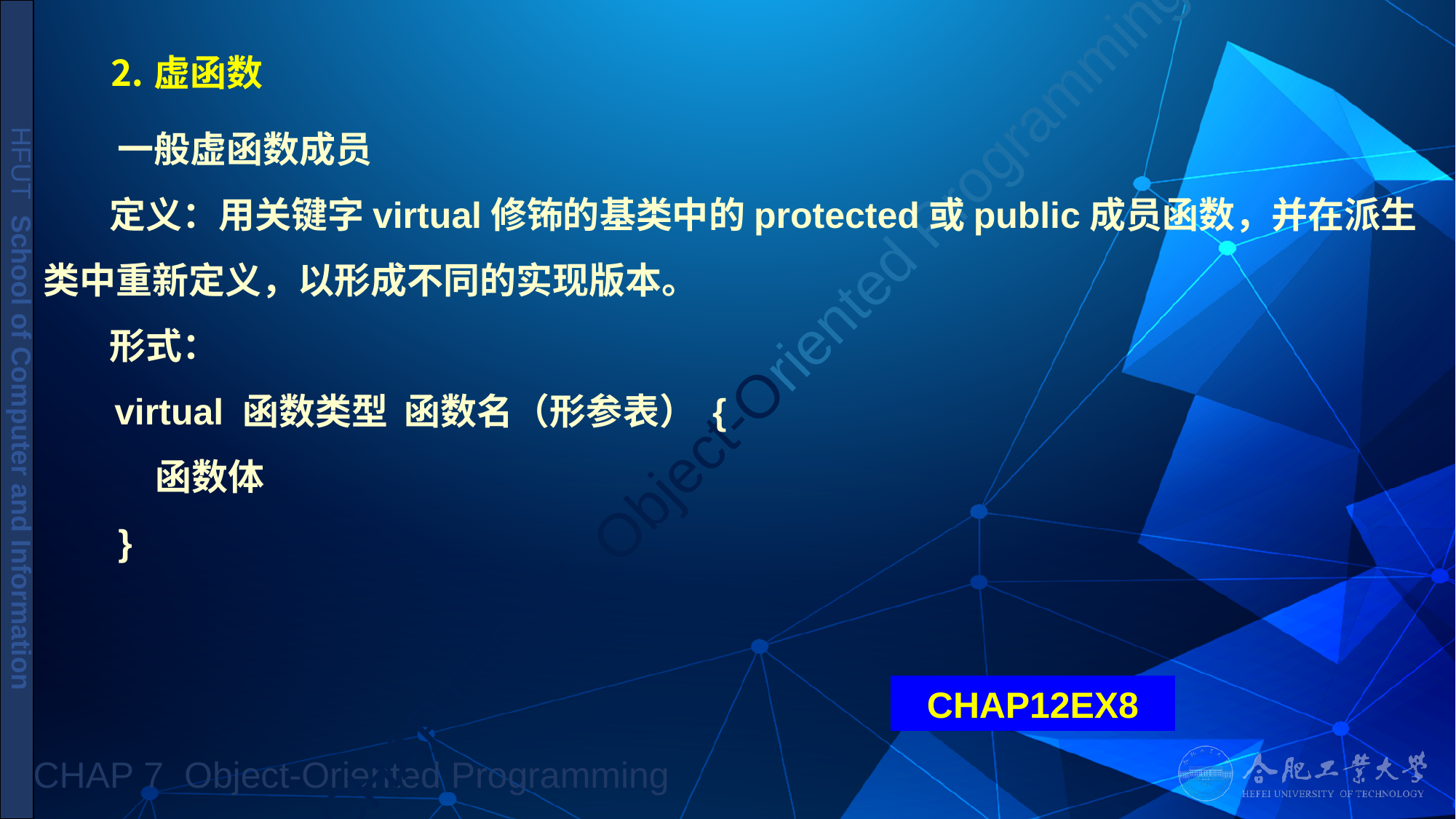

# ⒉虚函数
        一般虚函数成员
       定义：用关键字virtual修钸的基类中的protected或public成员函数，并在派生类中重新定义，以形成不同的实现版本。
       形式：
       virtual 函数类型  函数名（形参表） {
      函数体
  }
CHAP12EX8